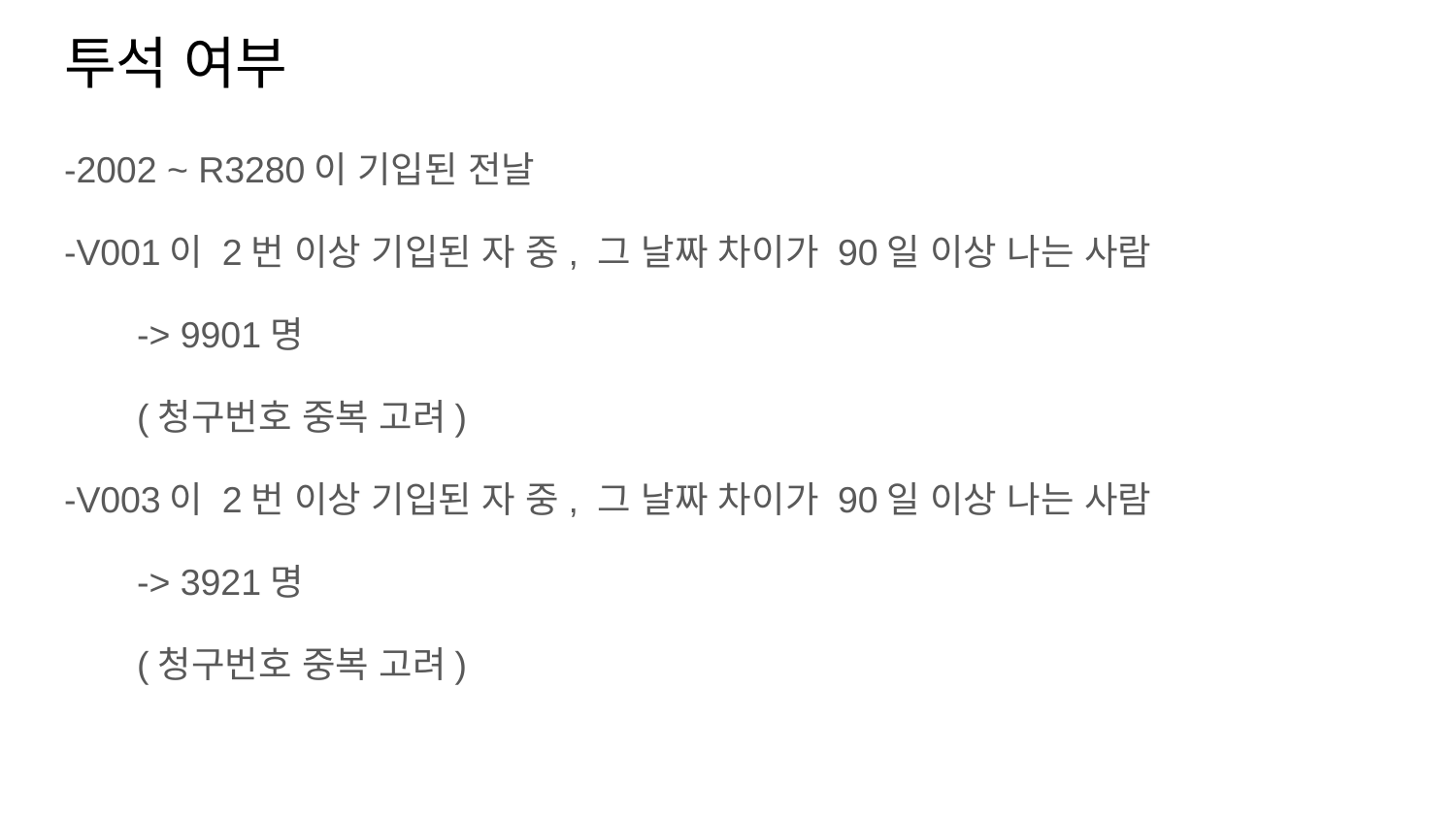

# 투석 여부
-2002 ~ R3280이 기입된 전날
-V001이 2번 이상 기입된 자 중, 그 날짜 차이가 90일 이상 나는 사람
-> 9901명
(청구번호 중복 고려)
-V003이 2번 이상 기입된 자 중, 그 날짜 차이가 90일 이상 나는 사람
-> 3921명
(청구번호 중복 고려)